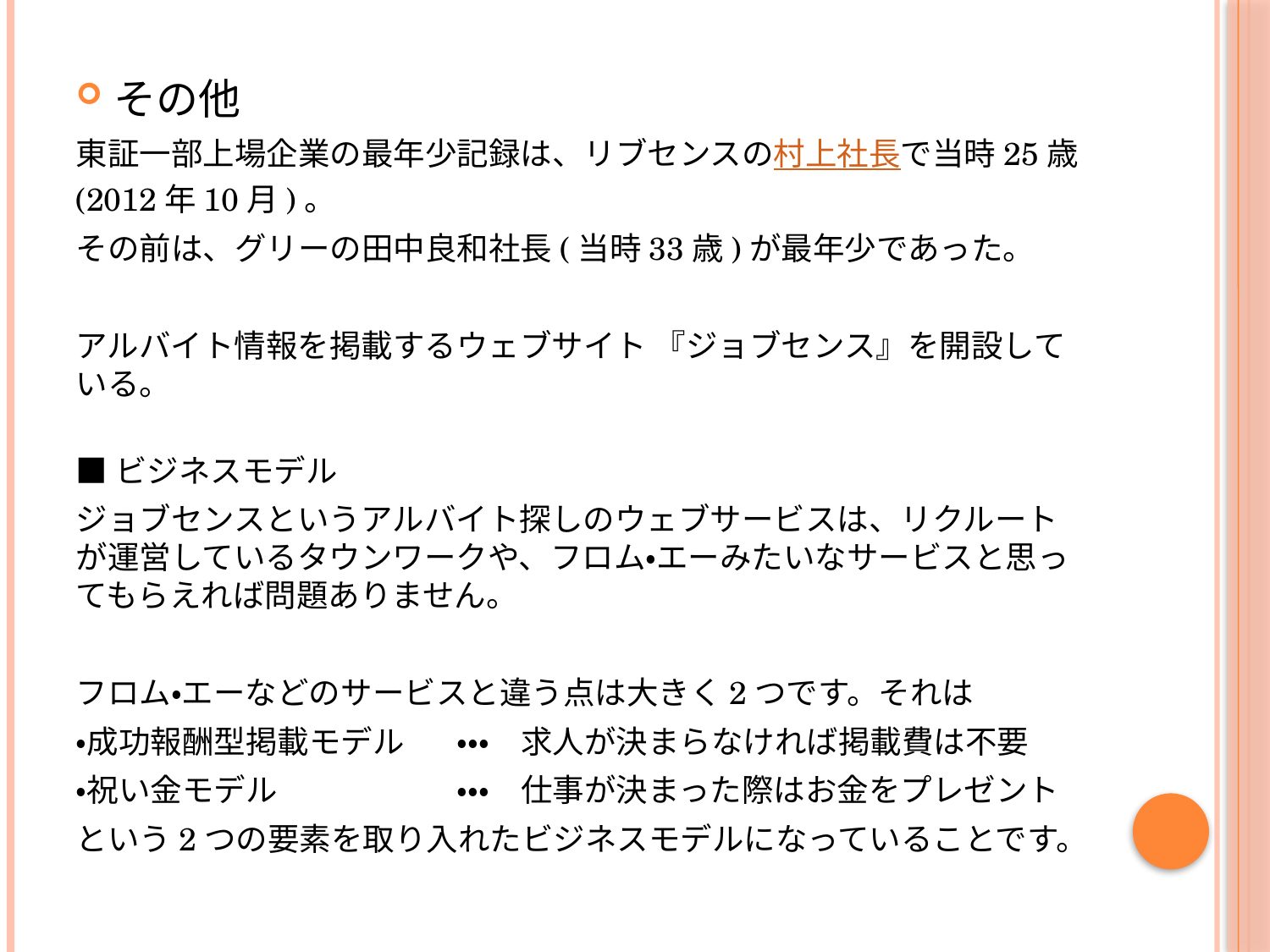

その他
東証一部上場企業の最年少記録は、リブセンスの村上社長で当時25歳(2012年10月)。
その前は、グリーの田中良和社長(当時33歳)が最年少であった。

アルバイト情報を掲載するウェブサイト 『ジョブセンス』を開設している。
■ビジネスモデル
ジョブセンスというアルバイト探しのウェブサービスは、リクルートが運営しているタウンワークや、フロム・エーみたいなサービスと思ってもらえれば問題ありません。

フロム・エーなどのサービスと違う点は大きく2つです。それは
・成功報酬型掲載モデル	・・・　求人が決まらなければ掲載費は不要
・祝い金モデル		・・・　仕事が決まった際はお金をプレゼント
という2つの要素を取り入れたビジネスモデルになっていることです。